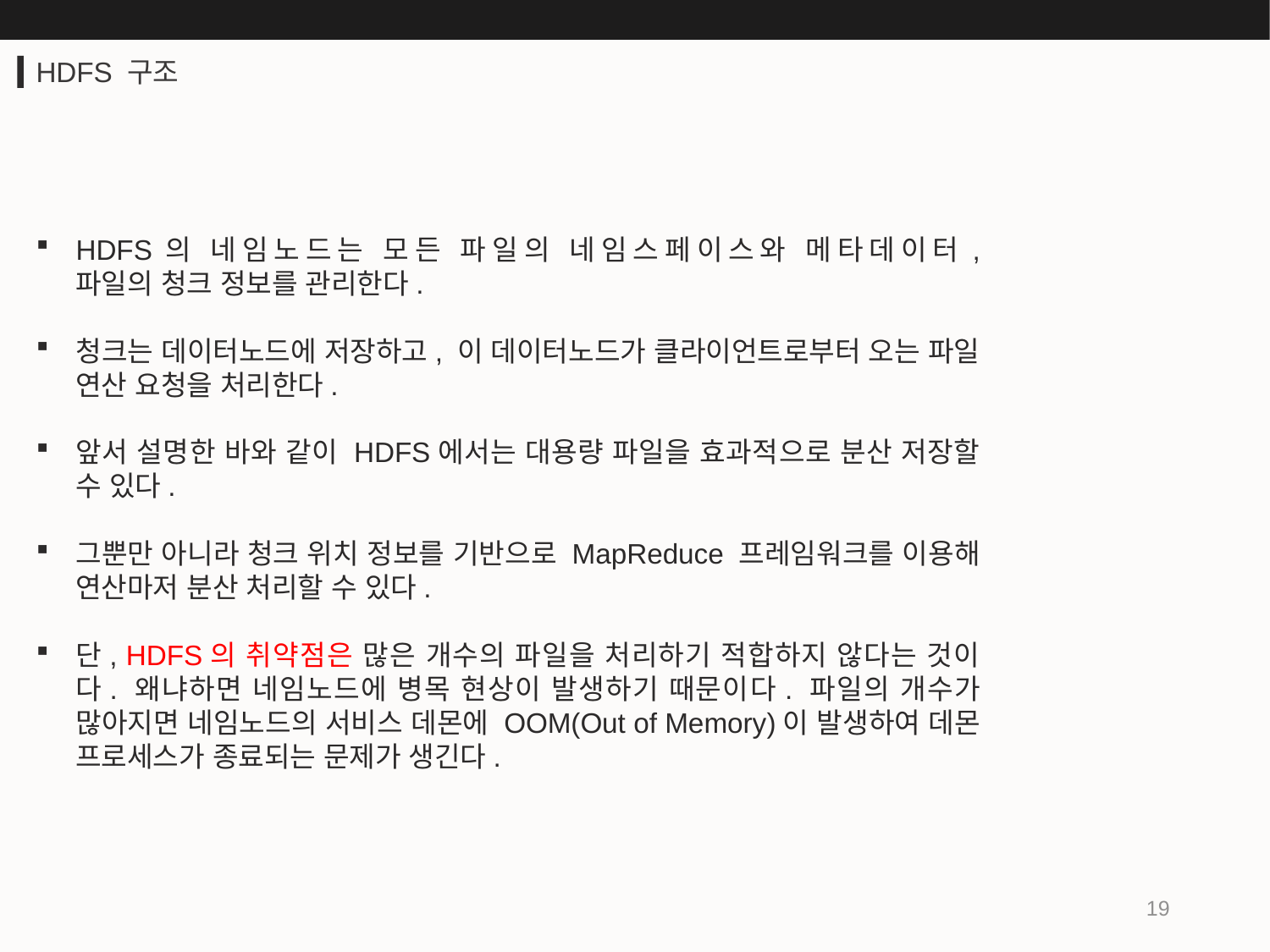

HDFS 구조

HDFS의 네임노드는 모든 파일의 네임스페이스와 메타데이터,
파일의 청크 정보를 관리한다.

청크는 데이터노드에 저장하고, 이 데이터노드가 클라이언트로부터 오는 파일 연산 요청을 처리한다.

앞서 설명한 바와 같이 HDFS에서는 대용량 파일을 효과적으로 분산 저장할 수 있다.

그뿐만 아니라 청크 위치 정보를 기반으로 MapReduce 프레임워크를 이용해 연산마저 분산 처리할 수 있다.

단, HDFS의 취약점은 많은 개수의 파일을 처리하기 적합하지 않다는 것이다. 왜냐하면 네임노드에 병목 현상이 발생하기 때문이다. 파일의 개수가 많아지면 네임노드의 서비스 데몬에 OOM(Out of Memory)이 발생하여 데몬 프로세스가 종료되는 문제가 생긴다.
19